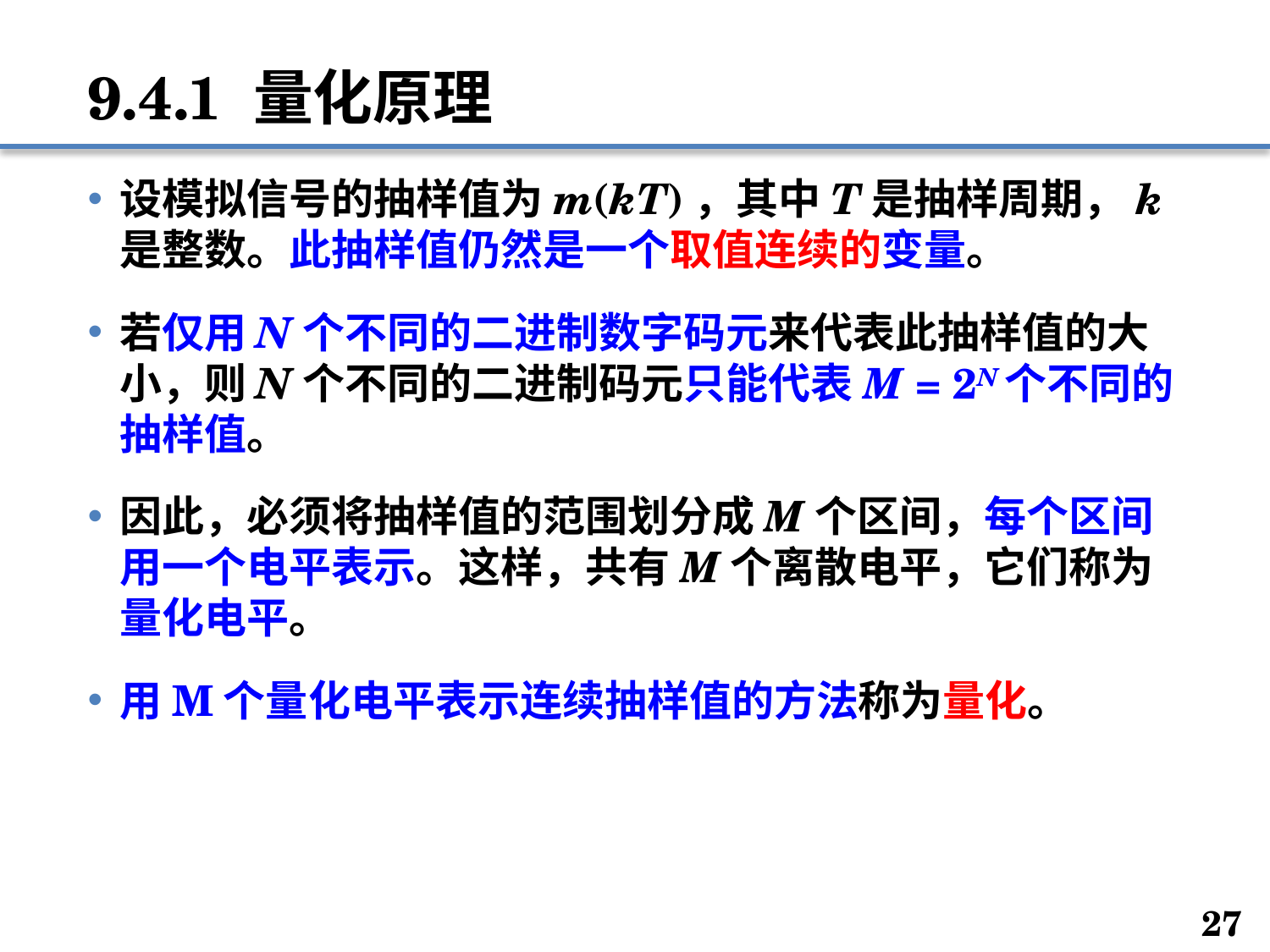

# 9.4.1 量化原理
设模拟信号的抽样值为m(kT)，其中T是抽样周期，k是整数。此抽样值仍然是一个取值连续的变量。
若仅用N个不同的二进制数字码元来代表此抽样值的大小，则N个不同的二进制码元只能代表M = 2N个不同的抽样值。
因此，必须将抽样值的范围划分成M个区间，每个区间用一个电平表示。这样，共有M个离散电平，它们称为量化电平。
用M个量化电平表示连续抽样值的方法称为量化。
27